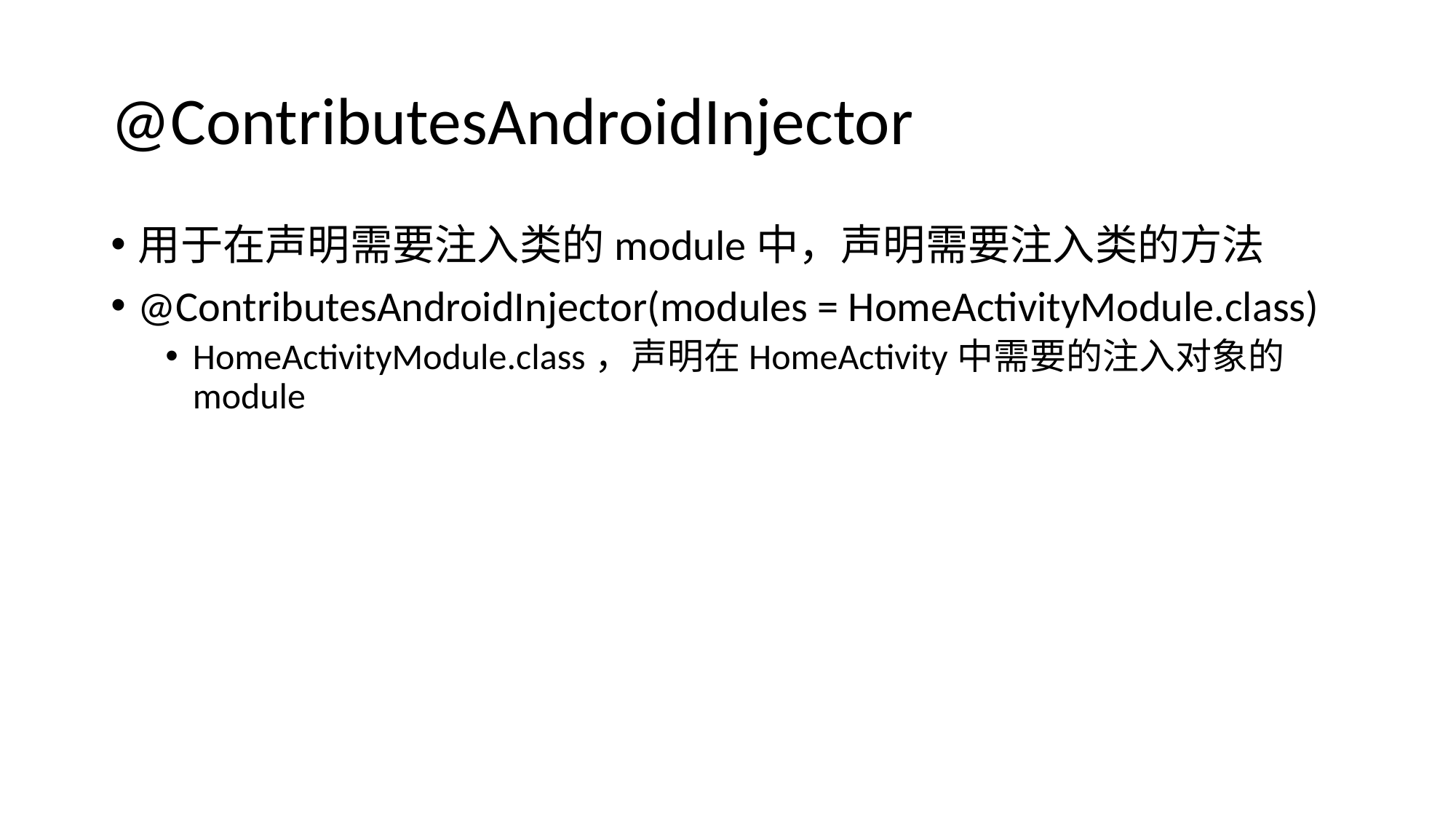

# @ContributesAndroidInjector
用于在声明需要注入类的module中，声明需要注入类的方法
@ContributesAndroidInjector(modules = HomeActivityModule.class)
HomeActivityModule.class，声明在HomeActivity中需要的注入对象的module